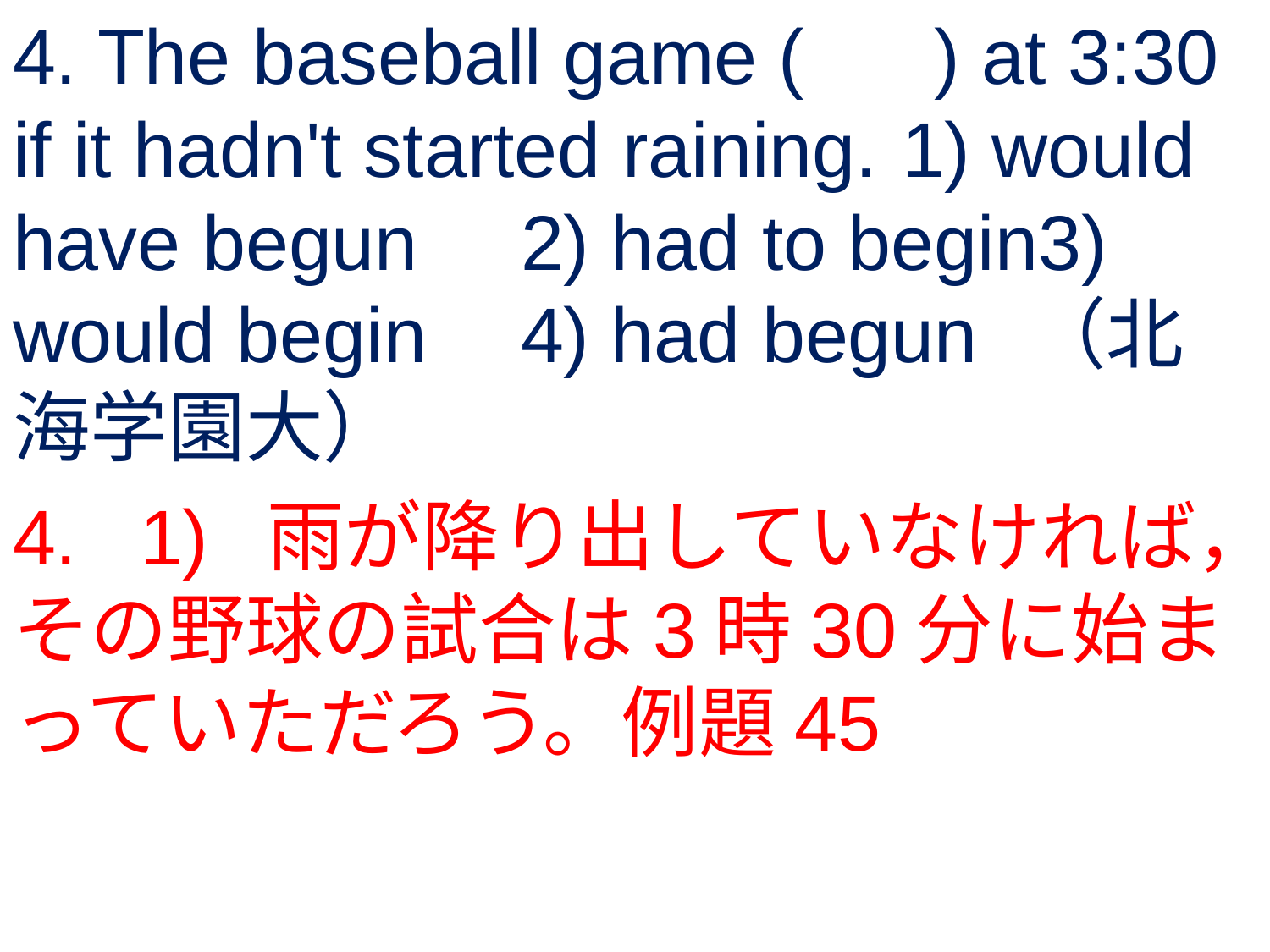

# 4. The baseball game (      ) at 3:30 if it hadn't started raining.	1) would have begun	2) had to begin3) would begin	4) had begun	（北海学園大）
4.	1) 	雨が降り出していなければ，その野球の試合は3時30分に始まっていただろう。例題45